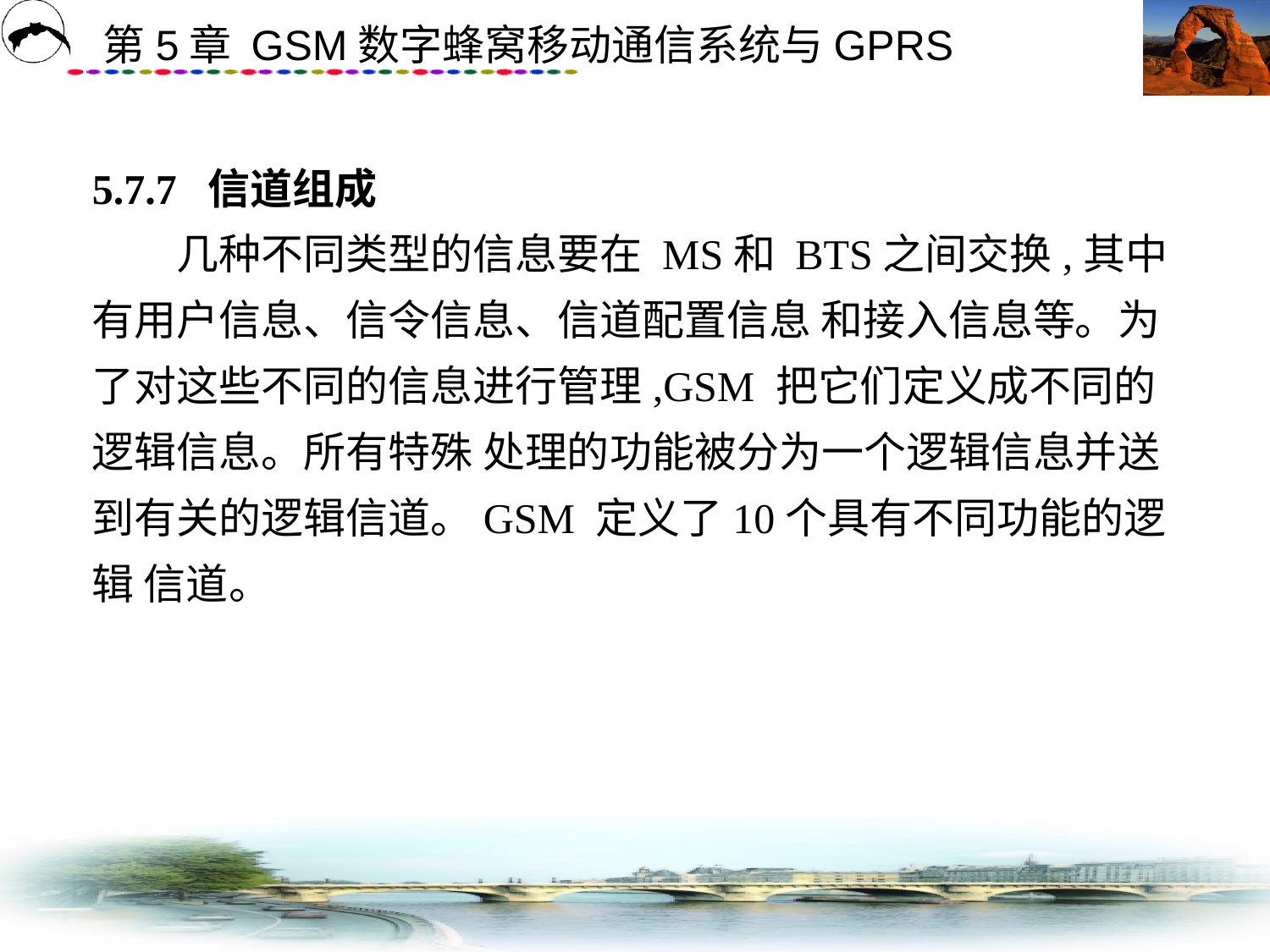

# 5.7.7  信道组成　 　　几种不同类型的信息要在 MS和 BTS之间交换,其中有用户信息、信令信息、信道配置信息 和接入信息等。为了对这些不同的信息进行管理,GSM 把它们定义成不同的逻辑信息。所有特殊 处理的功能被分为一个逻辑信息并送到有关的逻辑信道。GSM 定义了10个具有不同功能的逻辑 信道。